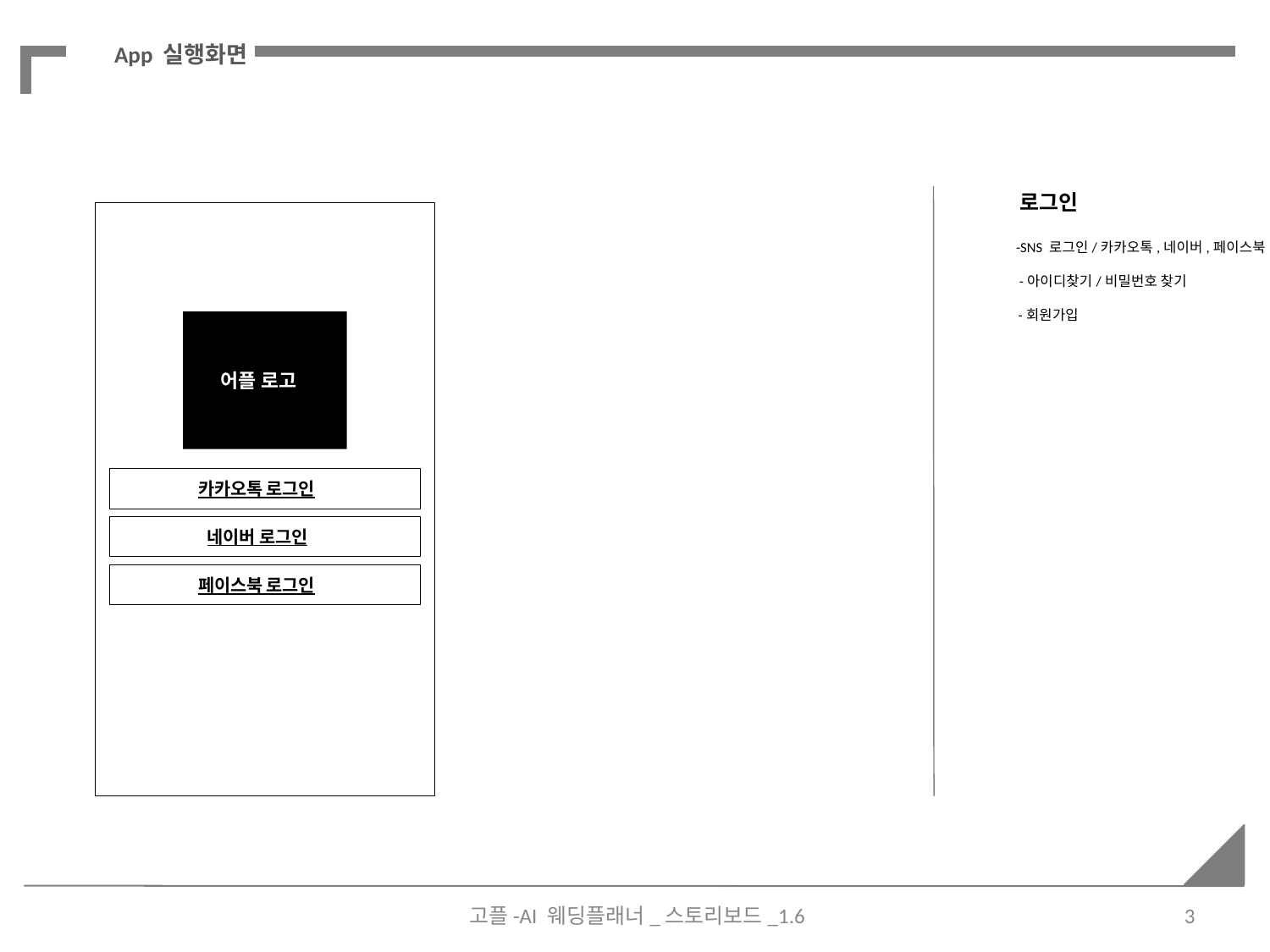

App 실행화면

로그인

-SNS 로그인/카카오톡,네이버,페이스북
-아이디찾기/비밀번호 찾기
-회원가입

어플 로고
카카오톡 로그인
네이버 로그인
페이스북 로그인

고플-AI 웨딩플래너_스토리보드_1.6	3